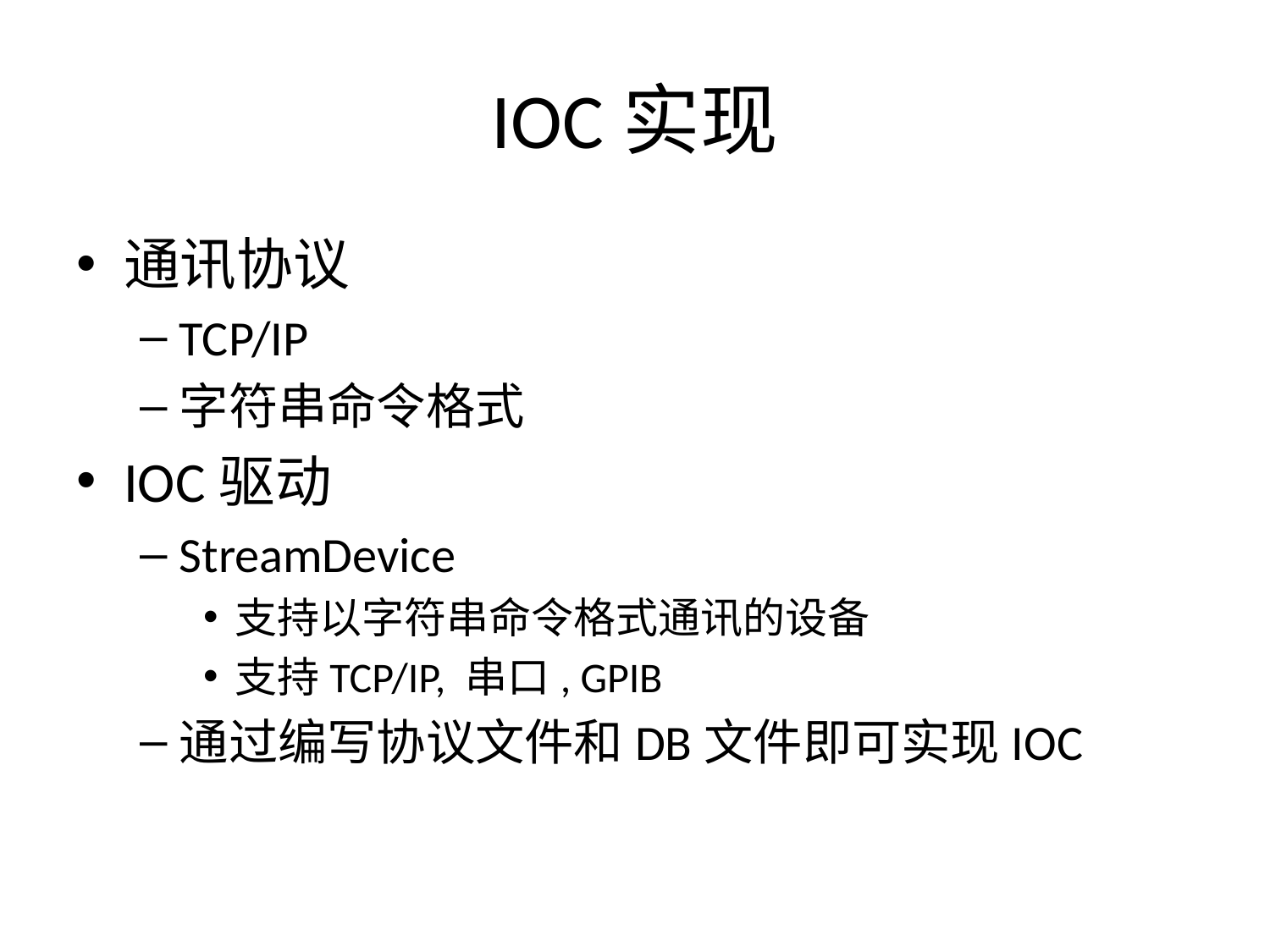

# IOC实现
通讯协议
TCP/IP
字符串命令格式
IOC驱动
StreamDevice
支持以字符串命令格式通讯的设备
支持TCP/IP, 串口, GPIB
通过编写协议文件和DB文件即可实现IOC